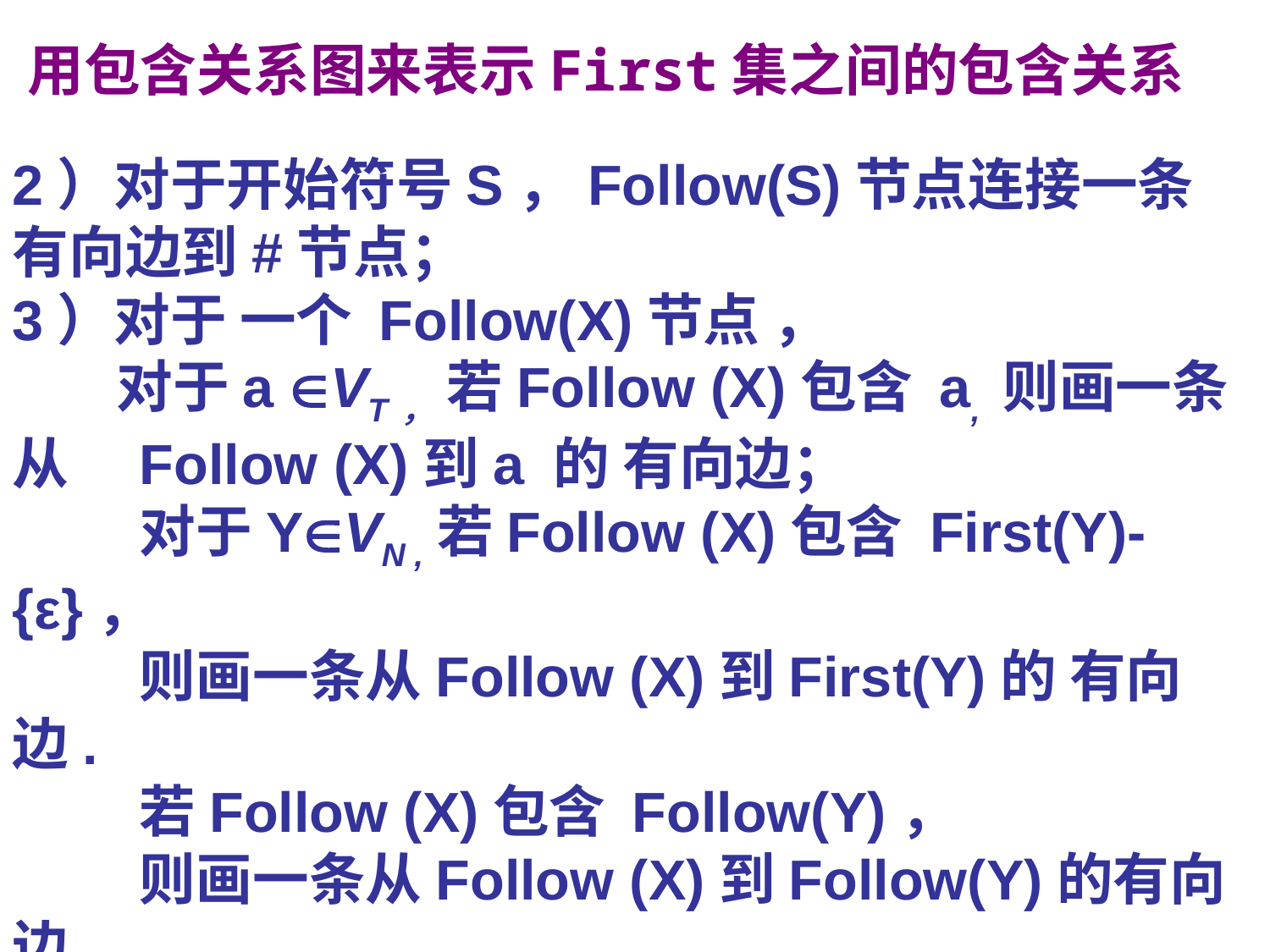

用包含关系图来表示First集之间的包含关系
2）对于开始符号S，Follow(S)节点连接一条有向边到#节点；
3）对于 一个 Follow(X)节点 ，
       对于a ∈VT， 若Follow (X)包含 a, 则画一条从	Follow (X)到a 的 有向边；
	对于Y∈VN ,若Follow (X)包含 First(Y)-{ε}，
	则画一条从Follow (X)到First(Y)的 有向边.
	若Follow (X)包含 Follow(Y)，
	则画一条从Follow (X)到Follow(Y)的有向边.
4）凡是从Follow (X)结点有路径可达的终结符或#，都是Follow(X)的成员；